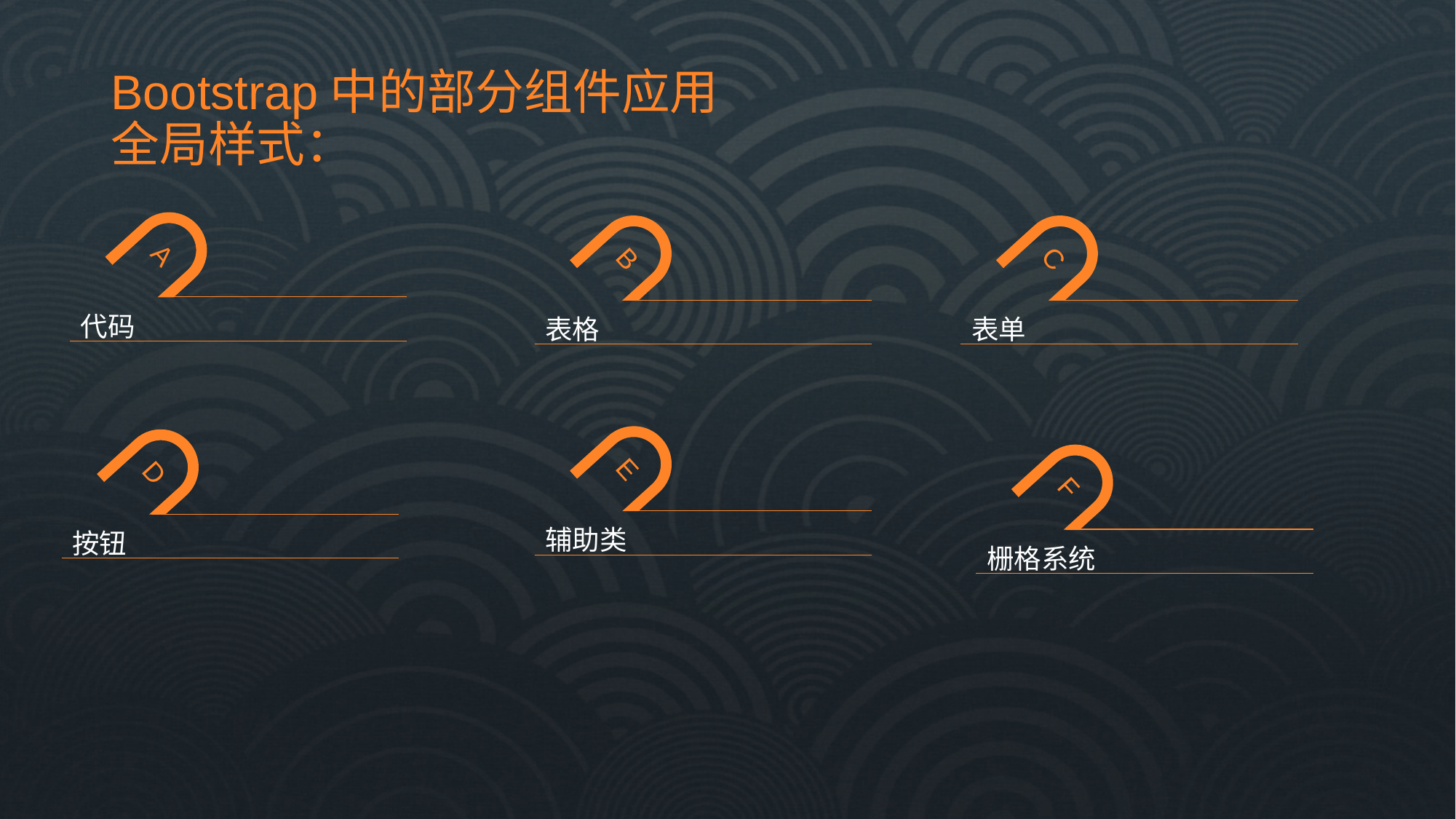

# Bootstrap中的部分组件应用 全局样式：
A
代码
B
表格
C
表单
E
辅助类
D
按钮
F
栅格系统